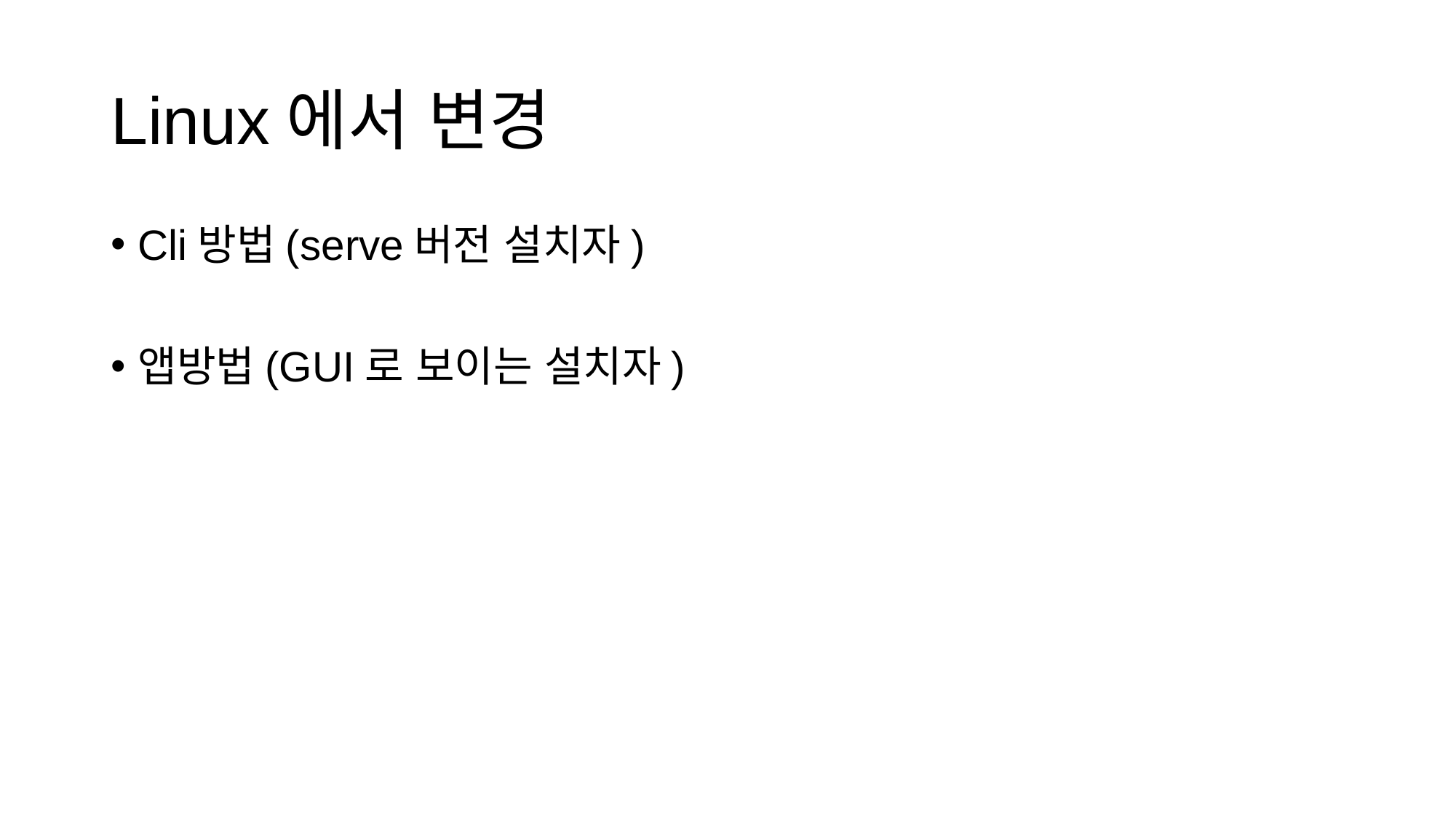

# Linux에서 변경
Cli방법(serve버전 설치자)

앱방법(GUI로 보이는 설치자)